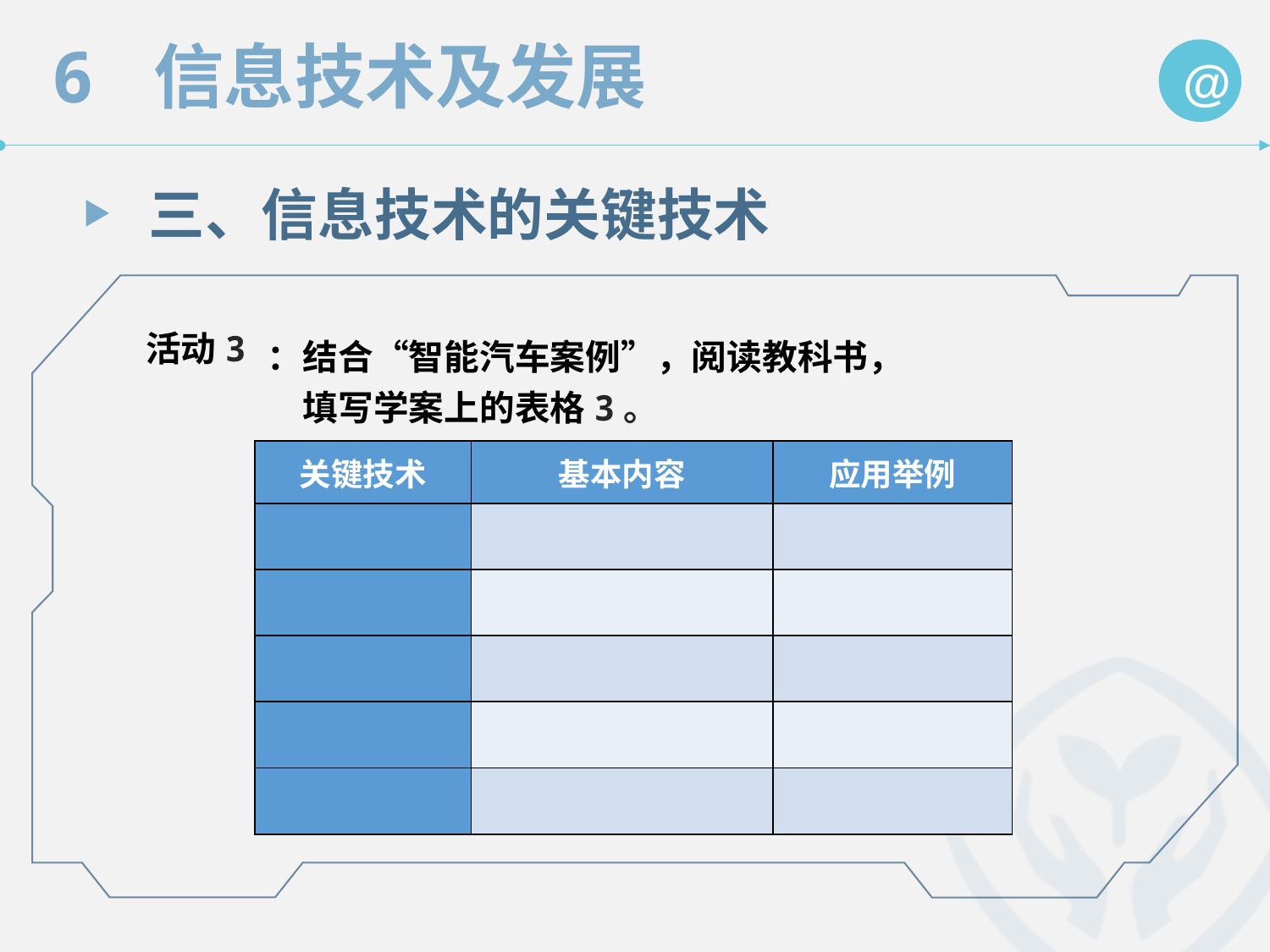

三、信息技术的关键技术

活动3
：结合“智能汽车案例”，阅读教科书，
　填写学案上的表格3。
| 关键技术 | 基本内容 | 应用举例 |
| --- | --- | --- |
|  |  |  |
|  |  |  |
|  |  |  |
|  |  |  |
|  |  |  |